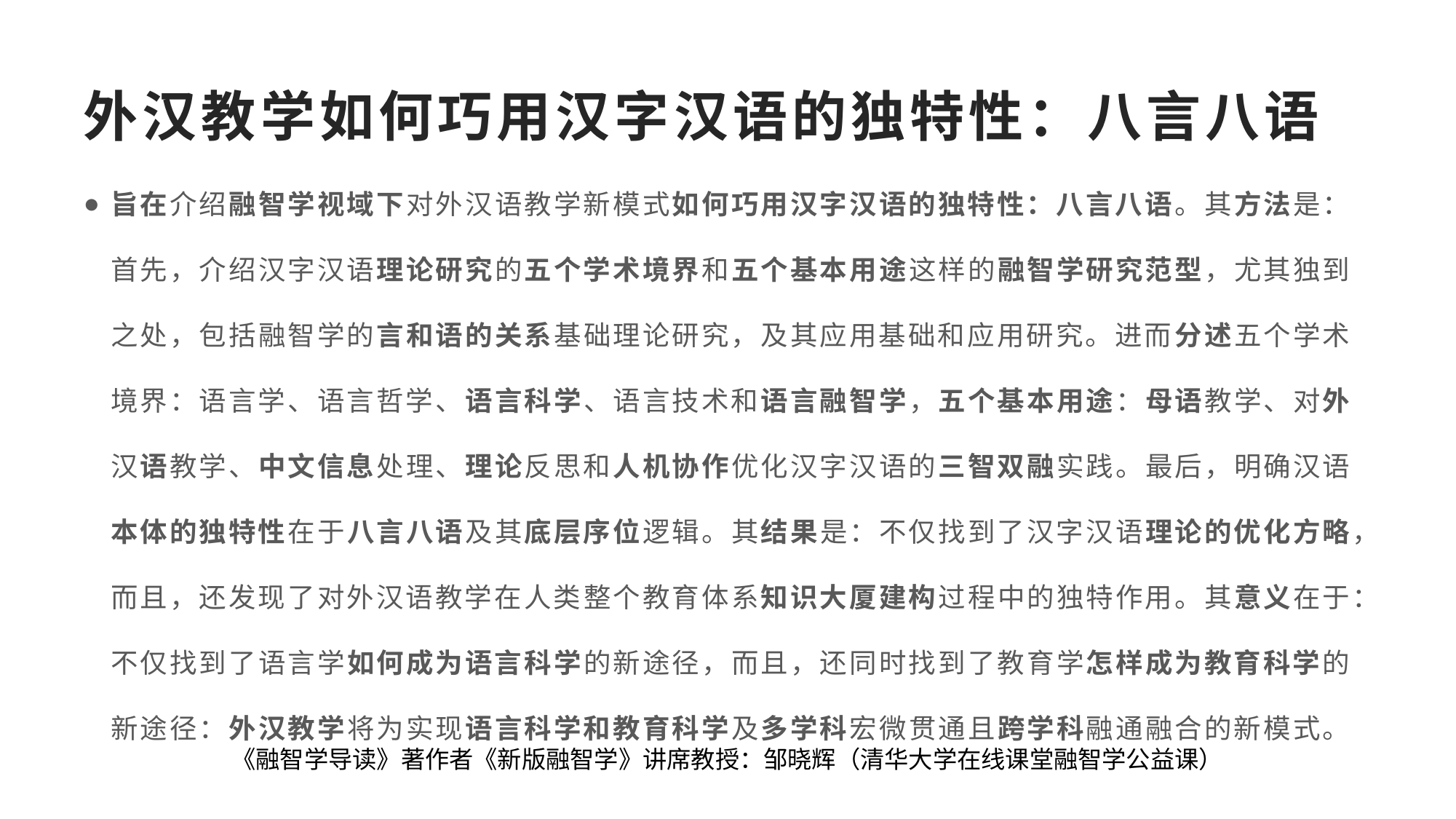

# 外汉教学如何巧用汉字汉语的独特性：八言八语
旨在介绍融智学视域下对外汉语教学新模式如何巧用汉字汉语的独特性：八言八语。其方法是：首先，介绍汉字汉语理论研究的五个学术境界和五个基本用途这样的融智学研究范型，尤其独到之处，包括融智学的言和语的关系基础理论研究，及其应用基础和应用研究。进而分述五个学术境界：语言学、语言哲学、语言科学、语言技术和语言融智学，五个基本用途：母语教学、对外汉语教学、中文信息处理、理论反思和人机协作优化汉字汉语的三智双融实践。最后，明确汉语本体的独特性在于八言八语及其底层序位逻辑。其结果是：不仅找到了汉字汉语理论的优化方略，而且，还发现了对外汉语教学在人类整个教育体系知识大厦建构过程中的独特作用。其意义在于：不仅找到了语言学如何成为语言科学的新途径，而且，还同时找到了教育学怎样成为教育科学的新途径：外汉教学将为实现语言科学和教育科学及多学科宏微贯通且跨学科融通融合的新模式。
《融智学导读》著作者《新版融智学》讲席教授：邹晓辉（清华大学在线课堂融智学公益课）